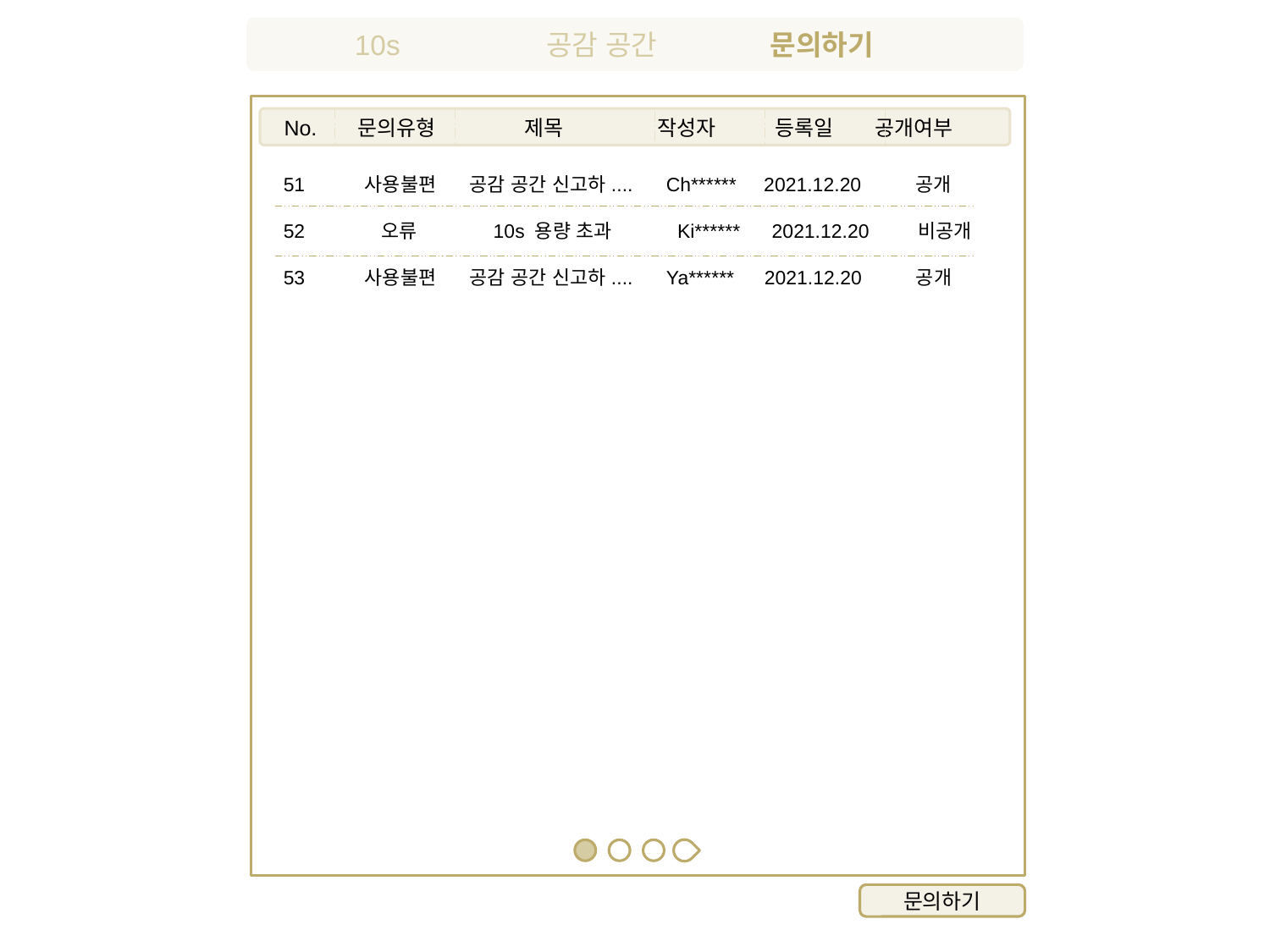

10s
공감 공간
문의하기

  No.      문의유형               제목                작성자          등록일       공개여부
  51          사용불편      공감 공간 신고하....      Ch******     2021.12.20         공개
  52             오류             10s 용량 초과           Ki******      2021.12.20        비공개
  53          사용불편      공감 공간 신고하....      Ya******      2021.12.20         공개

문의하기